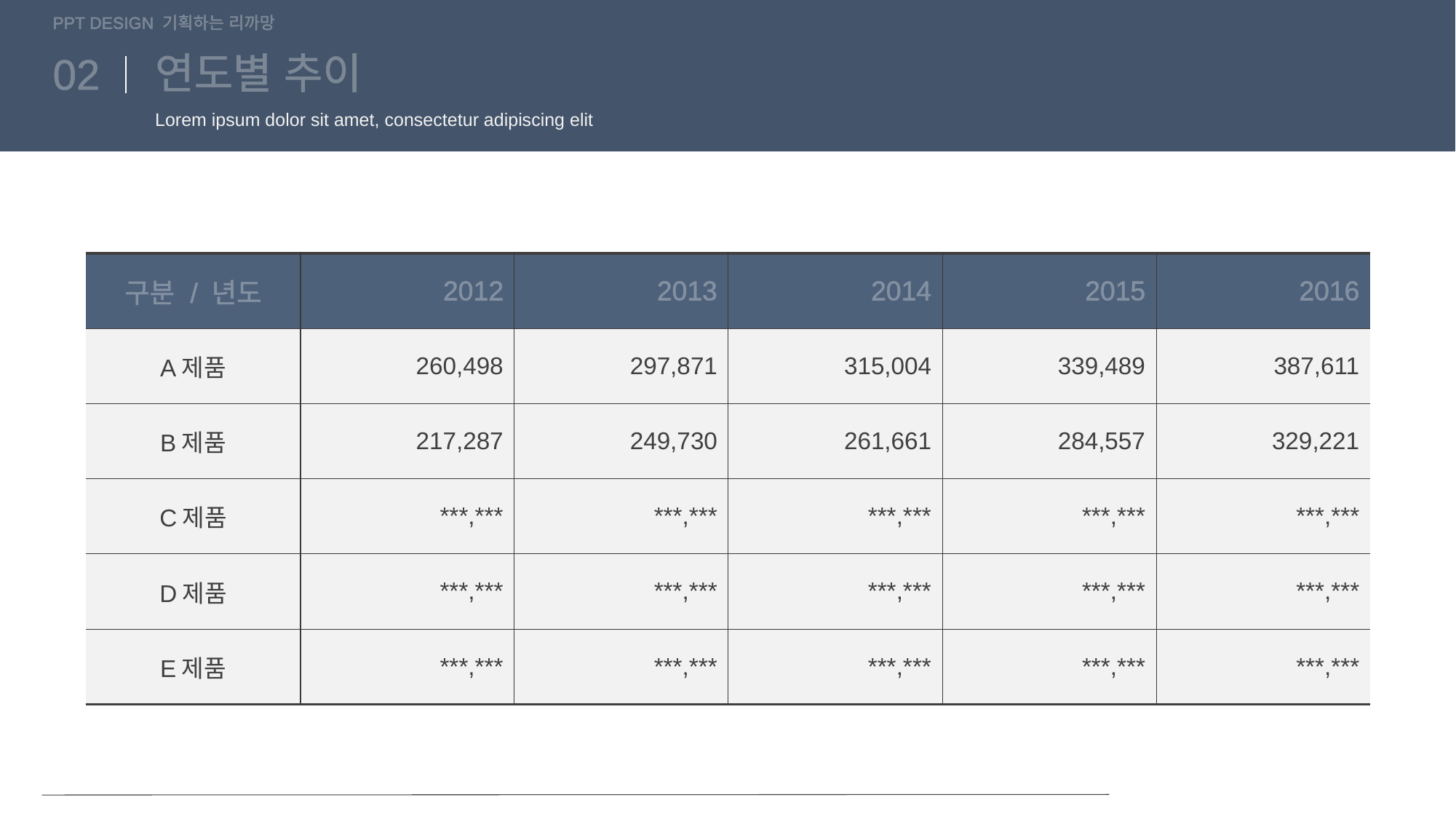

PPT DESIGN 기획하는 리까망
# 연도별 추이
02
Lorem ipsum dolor sit amet, consectetur adipiscing elit
| 구분 / 년도 | 2012 | 2013 | 2014 | 2015 | 2016 |
| --- | --- | --- | --- | --- | --- |
| A제품 | 260,498 | 297,871 | 315,004 | 339,489 | 387,611 |
| B제품 | 217,287 | 249,730 | 261,661 | 284,557 | 329,221 |
| C제품 | \*\*\*,\*\*\* | \*\*\*,\*\*\* | \*\*\*,\*\*\* | \*\*\*,\*\*\* | \*\*\*,\*\*\* |
| D제품 | \*\*\*,\*\*\* | \*\*\*,\*\*\* | \*\*\*,\*\*\* | \*\*\*,\*\*\* | \*\*\*,\*\*\* |
| E제품 | \*\*\*,\*\*\* | \*\*\*,\*\*\* | \*\*\*,\*\*\* | \*\*\*,\*\*\* | \*\*\*,\*\*\* |